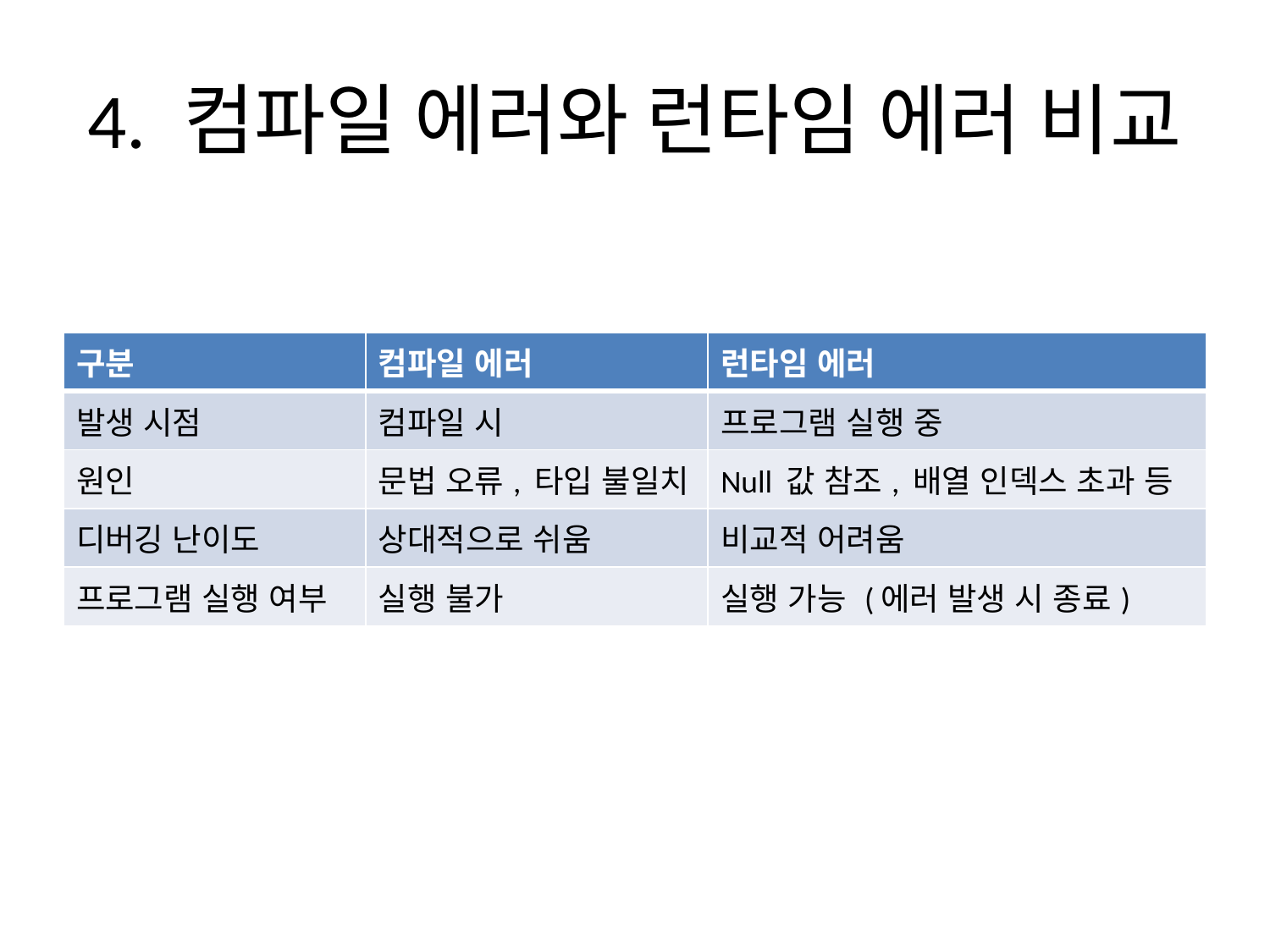

# 4. 컴파일 에러와 런타임 에러 비교
| 구분 | 컴파일 에러 | 런타임 에러 |
| --- | --- | --- |
| 발생 시점 | 컴파일 시 | 프로그램 실행 중 |
| 원인 | 문법 오류, 타입 불일치 | Null 값 참조, 배열 인덱스 초과 등 |
| 디버깅 난이도 | 상대적으로 쉬움 | 비교적 어려움 |
| 프로그램 실행 여부 | 실행 불가 | 실행 가능 (에러 발생 시 종료) |